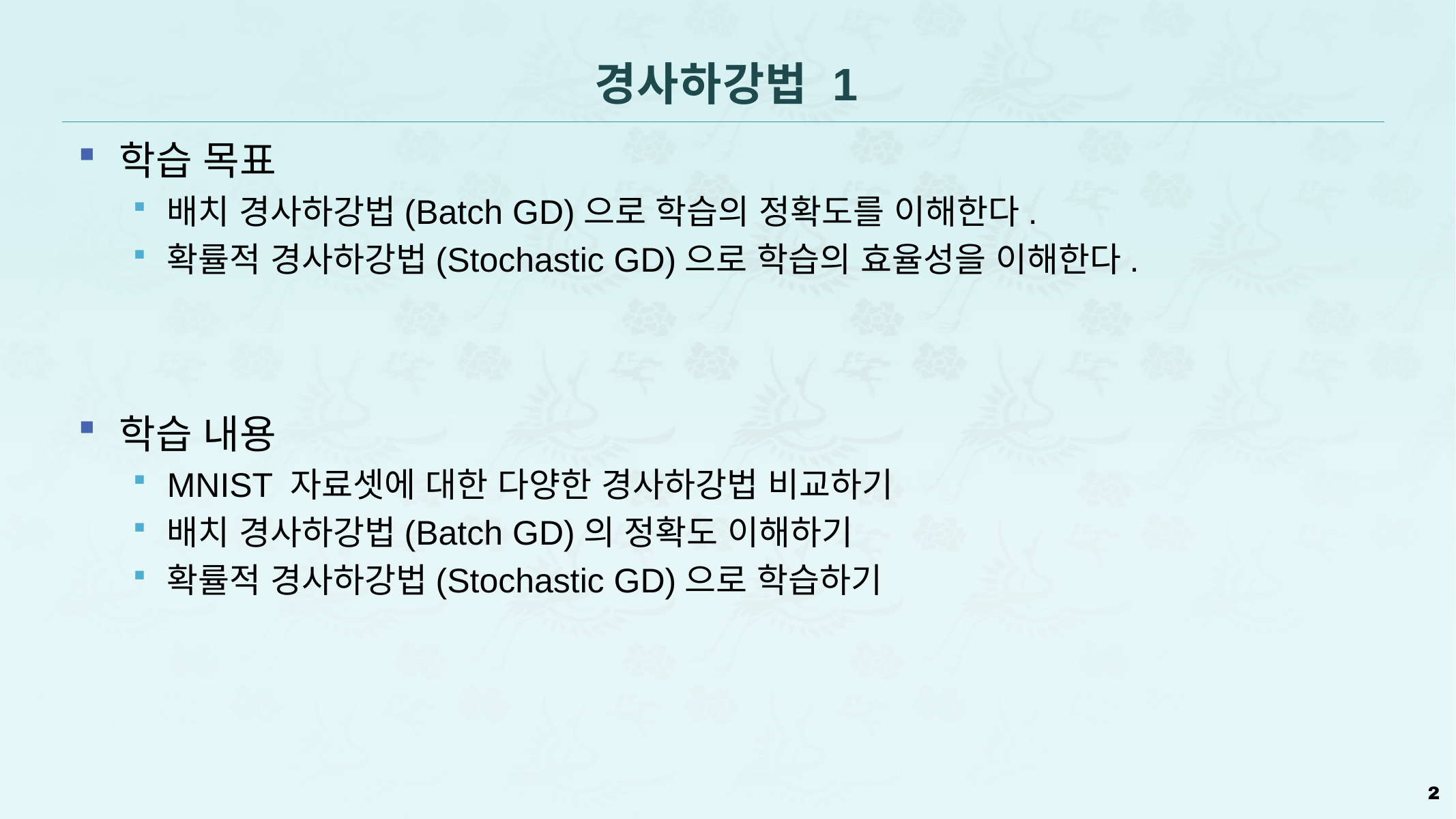

# 경사하강법 1
학습 목표
배치 경사하강법(Batch GD)으로 학습의 정확도를 이해한다.
확률적 경사하강법(Stochastic GD)으로 학습의 효율성을 이해한다.

학습 내용
MNIST 자료셋에 대한 다양한 경사하강법 비교하기
배치 경사하강법(Batch GD)의 정확도 이해하기
확률적 경사하강법(Stochastic GD)으로 학습하기
2